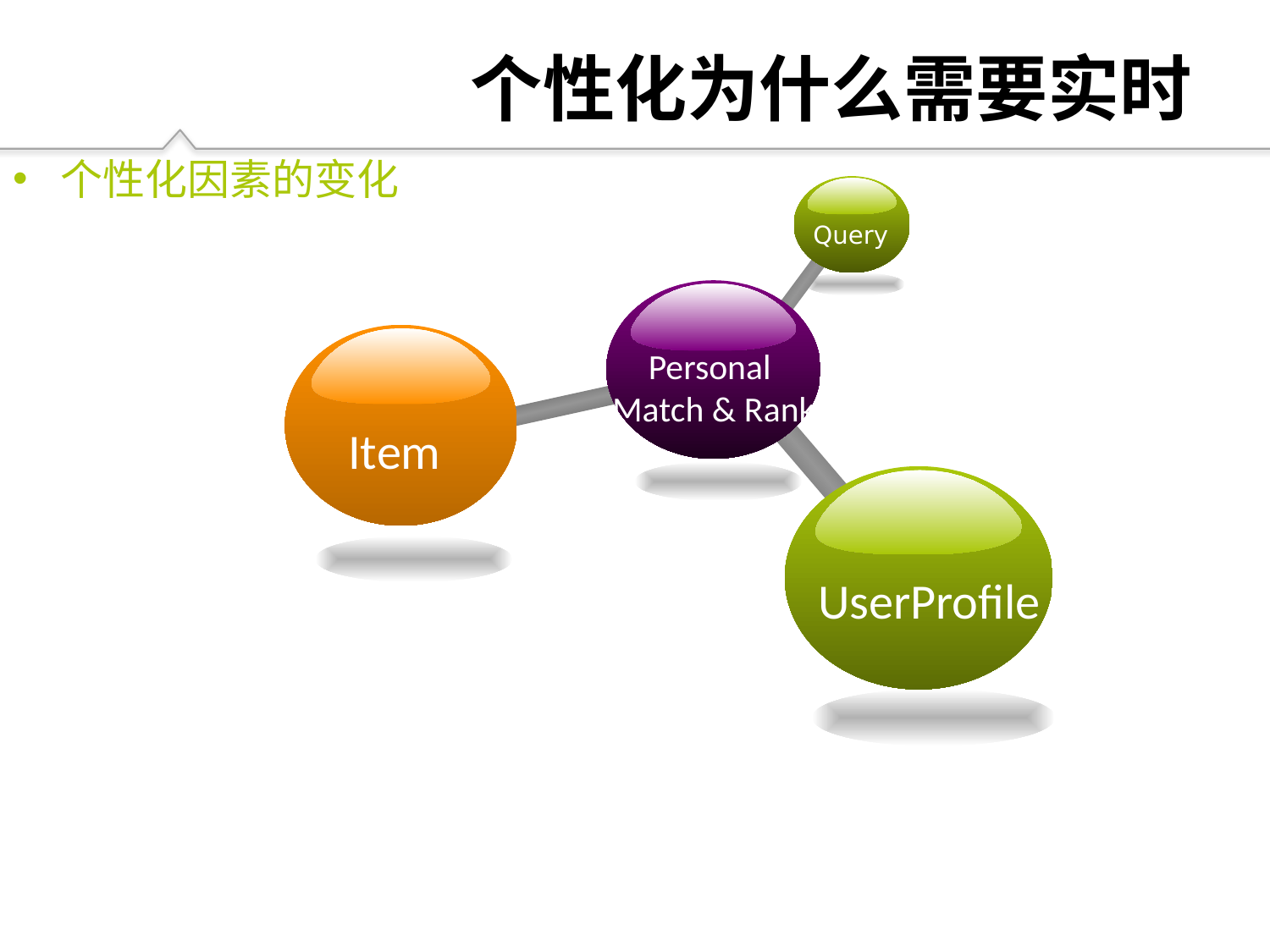

# 个性化为什么需要实时
个性化因素的变化

Query

Personal
Match & Rank

Item

UserProfile